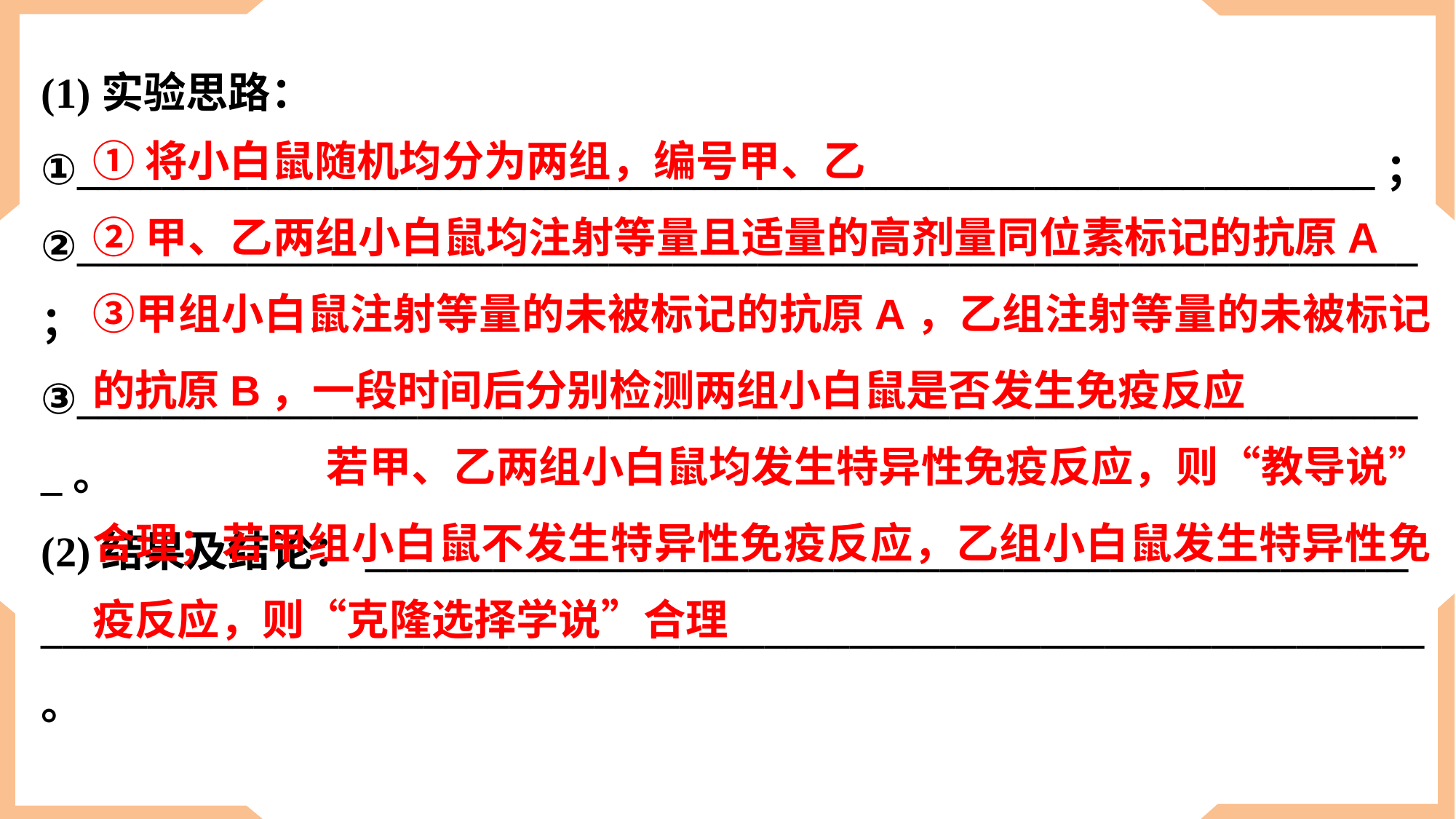

(1)实验思路：
①_____________________________________________________________；
②_______________________________________________________________；
③________________________________________________________________。
(2)结果及结论：_________________________________________________
_________________________________________________________________。
①将小白鼠随机均分为两组，编号甲、乙
②甲、乙两组小白鼠均注射等量且适量的高剂量同位素标记的抗原A　③甲组小白鼠注射等量的未被标记的抗原A，乙组注射等量的未被标记的抗原B，一段时间后分别检测两组小白鼠是否发生免疫反应
                       若甲、乙两组小白鼠均发生特异性免疫反应，则“教导说”合理；若甲组小白鼠不发生特异性免疫反应，乙组小白鼠发生特异性免疫反应，则“克隆选择学说”合理